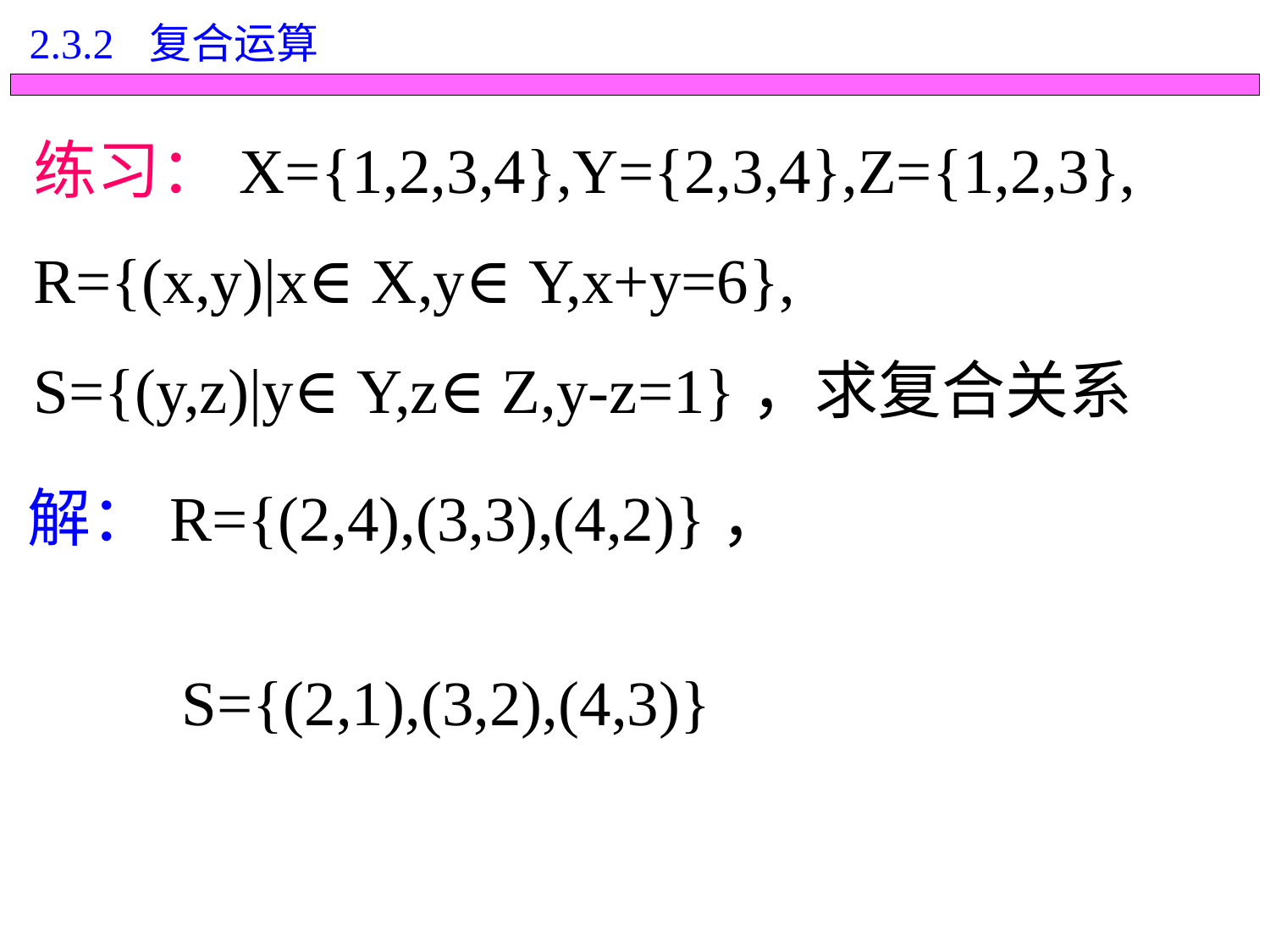

2.3.2 复合运算

练习：X={1,2,3,4},Y={2,3,4},Z={1,2,3},
R={(x,y)|x∈X,y∈Y,x+y=6},
S={(y,z)|y∈Y,z∈Z,y-z=1}，求复合关系
解：R={(2,4),(3,3),(4,2)}，
S={(2,1),(3,2),(4,3)}